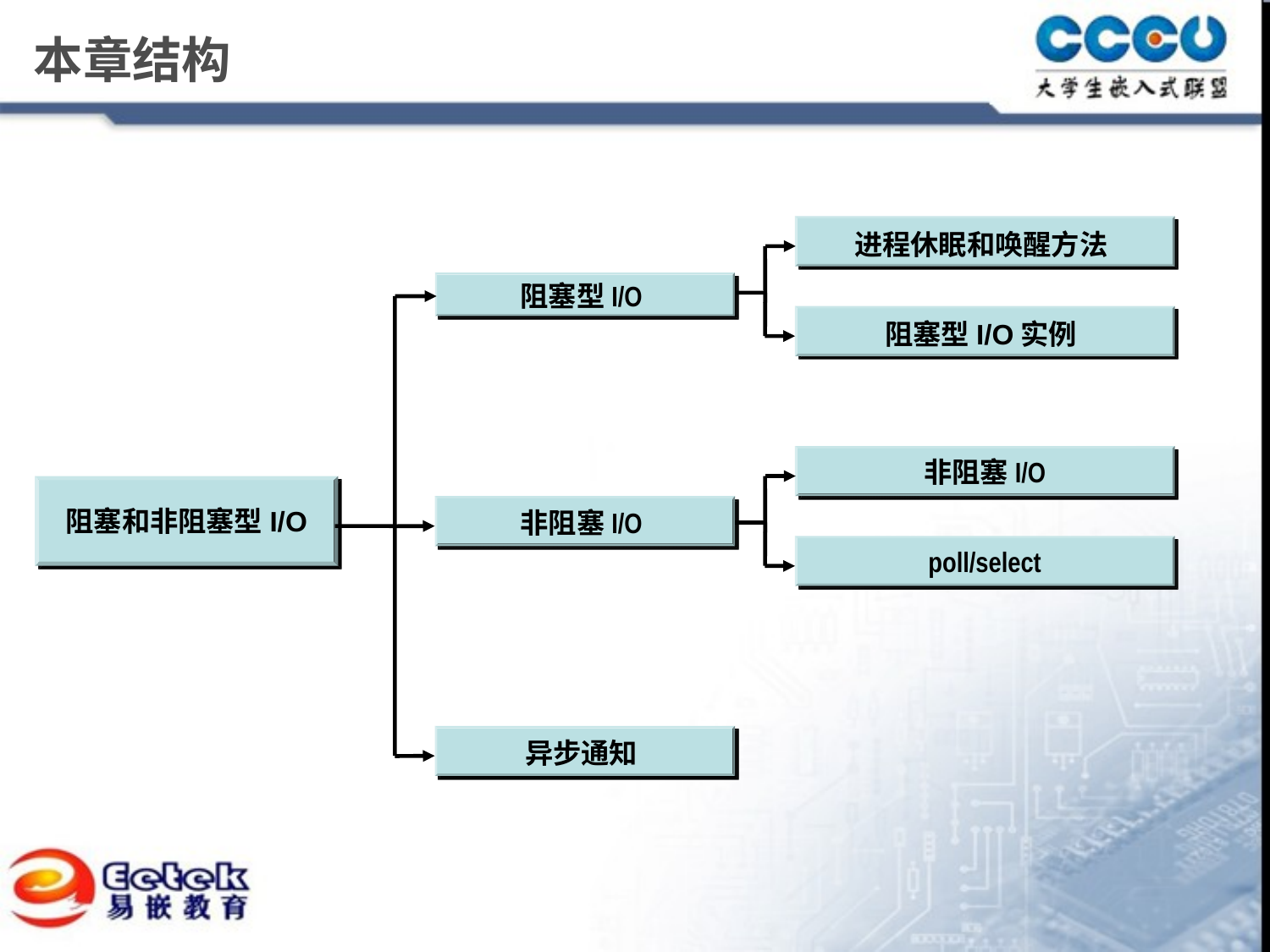

# 本章结构
进程休眠和唤醒方法

阻塞型I/O

阻塞型I/O实例
非阻塞I/O
阻塞和非阻塞型I/O

非阻塞I/O
poll/select
异步通知